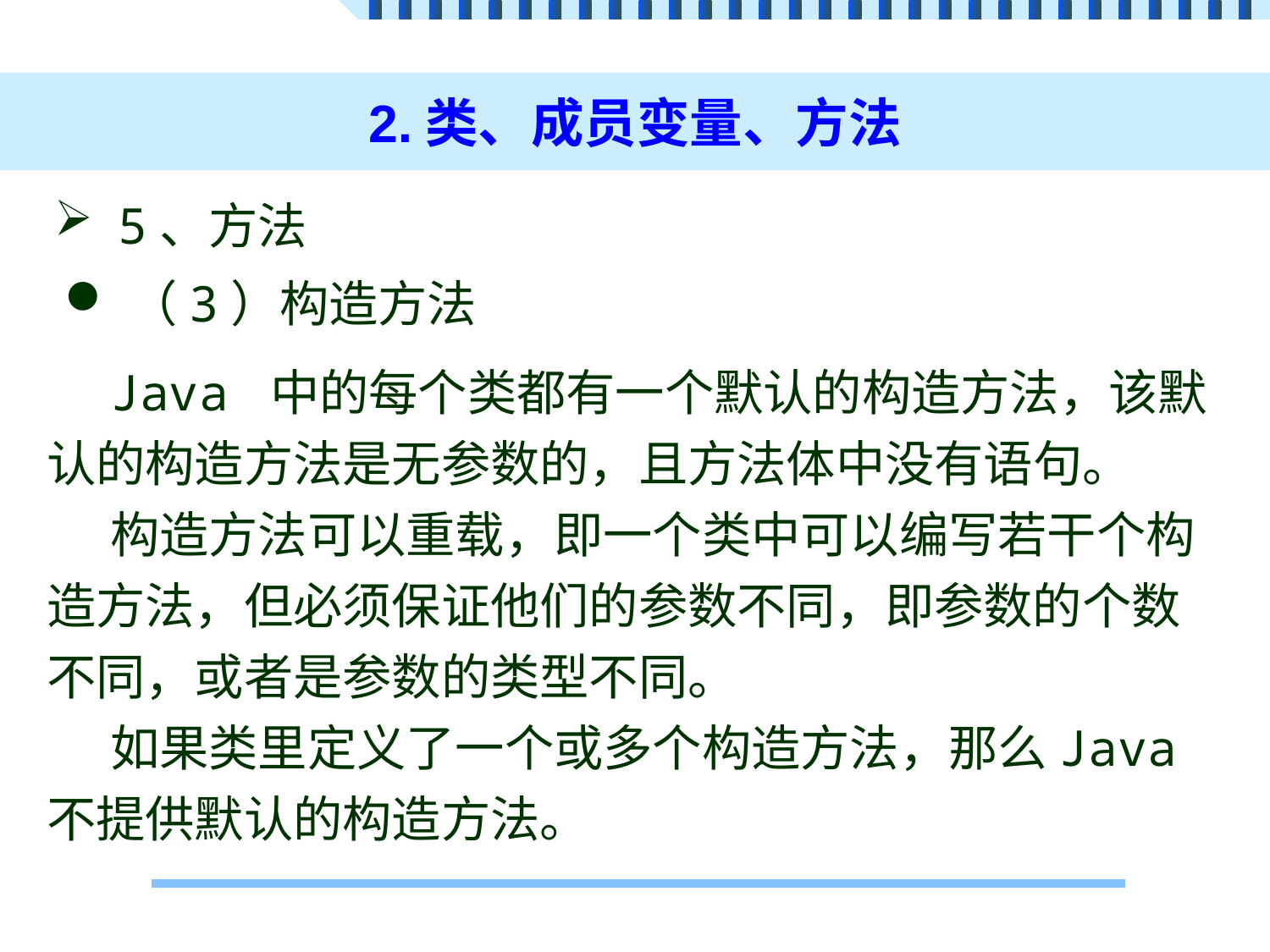

# 2.类、成员变量、方法
5、方法
（3）构造方法
Java 中的每个类都有一个默认的构造方法，该默认的构造方法是无参数的，且方法体中没有语句。
构造方法可以重载，即一个类中可以编写若干个构造方法，但必须保证他们的参数不同，即参数的个数不同，或者是参数的类型不同。
如果类里定义了一个或多个构造方法，那么Java不提供默认的构造方法。